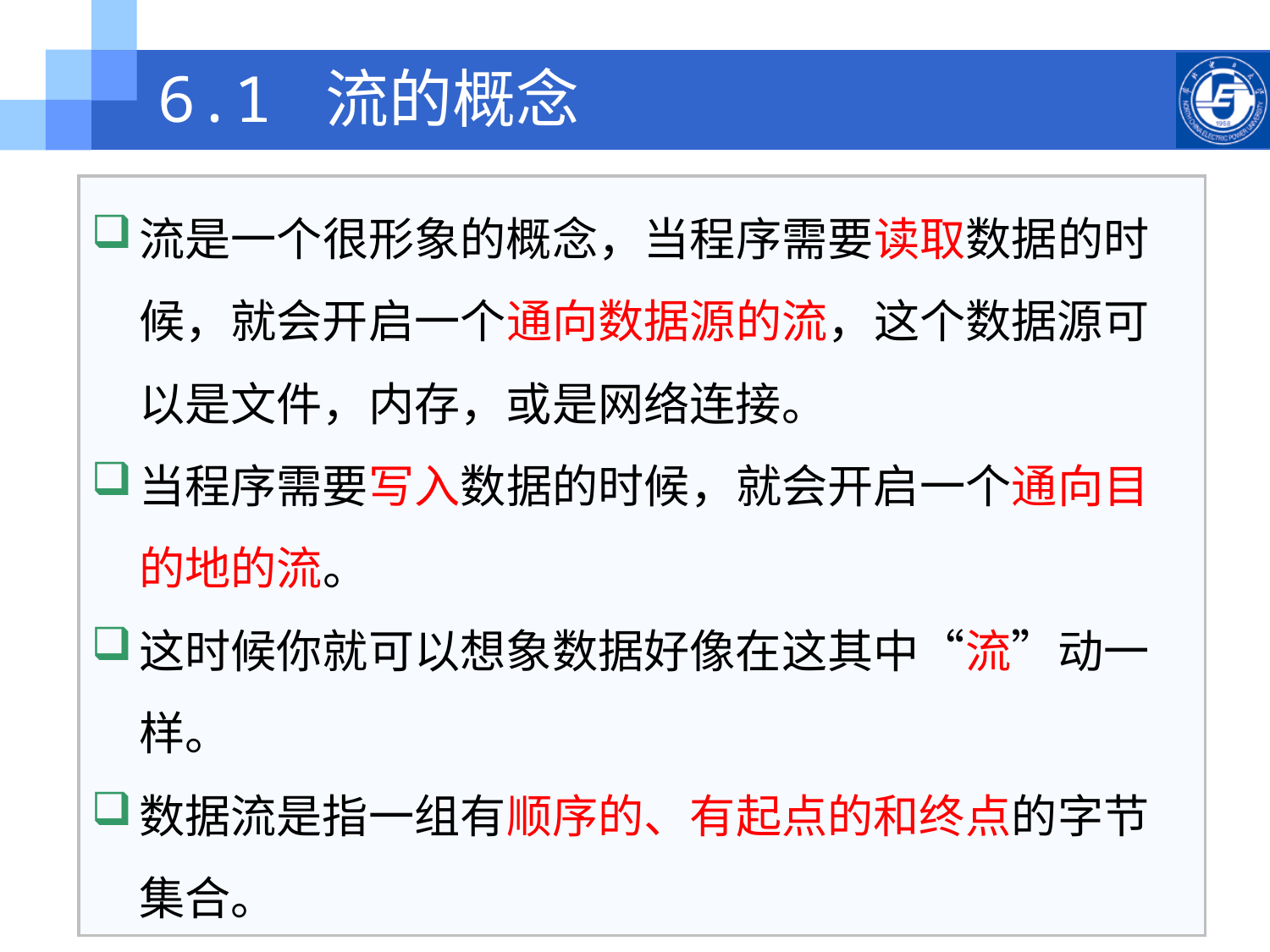

# 6.1 流的概念
流是一个很形象的概念，当程序需要读取数据的时候，就会开启一个通向数据源的流，这个数据源可以是文件，内存，或是网络连接。
当程序需要写入数据的时候，就会开启一个通向目的地的流。
这时候你就可以想象数据好像在这其中“流”动一样。
数据流是指一组有顺序的、有起点的和终点的字节集合。